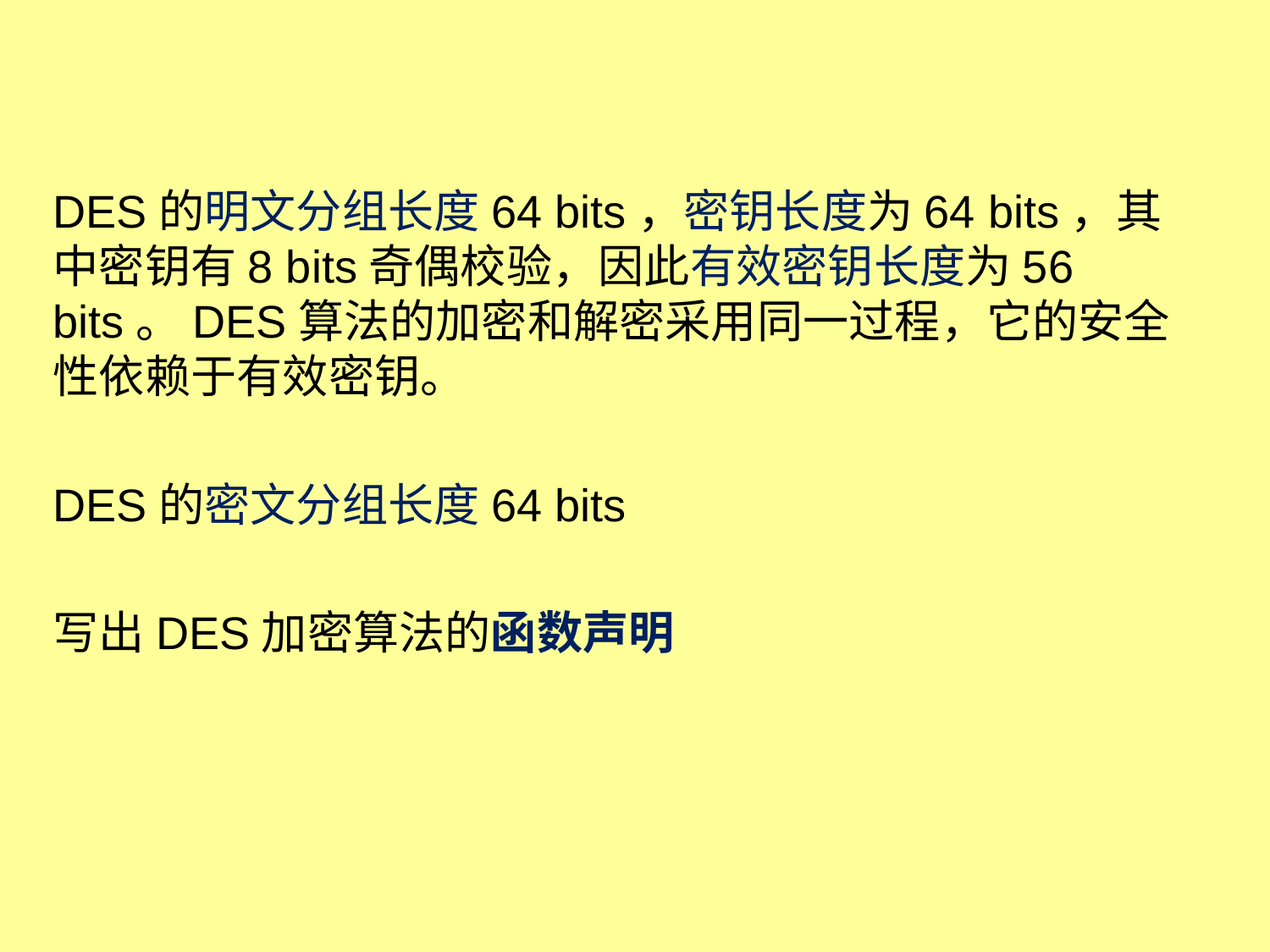

DES的明文分组长度64 bits，密钥长度为64 bits，其中密钥有8 bits奇偶校验，因此有效密钥长度为56 bits。DES算法的加密和解密采用同一过程，它的安全性依赖于有效密钥。

DES的密文分组长度64 bits

写出DES加密算法的函数声明